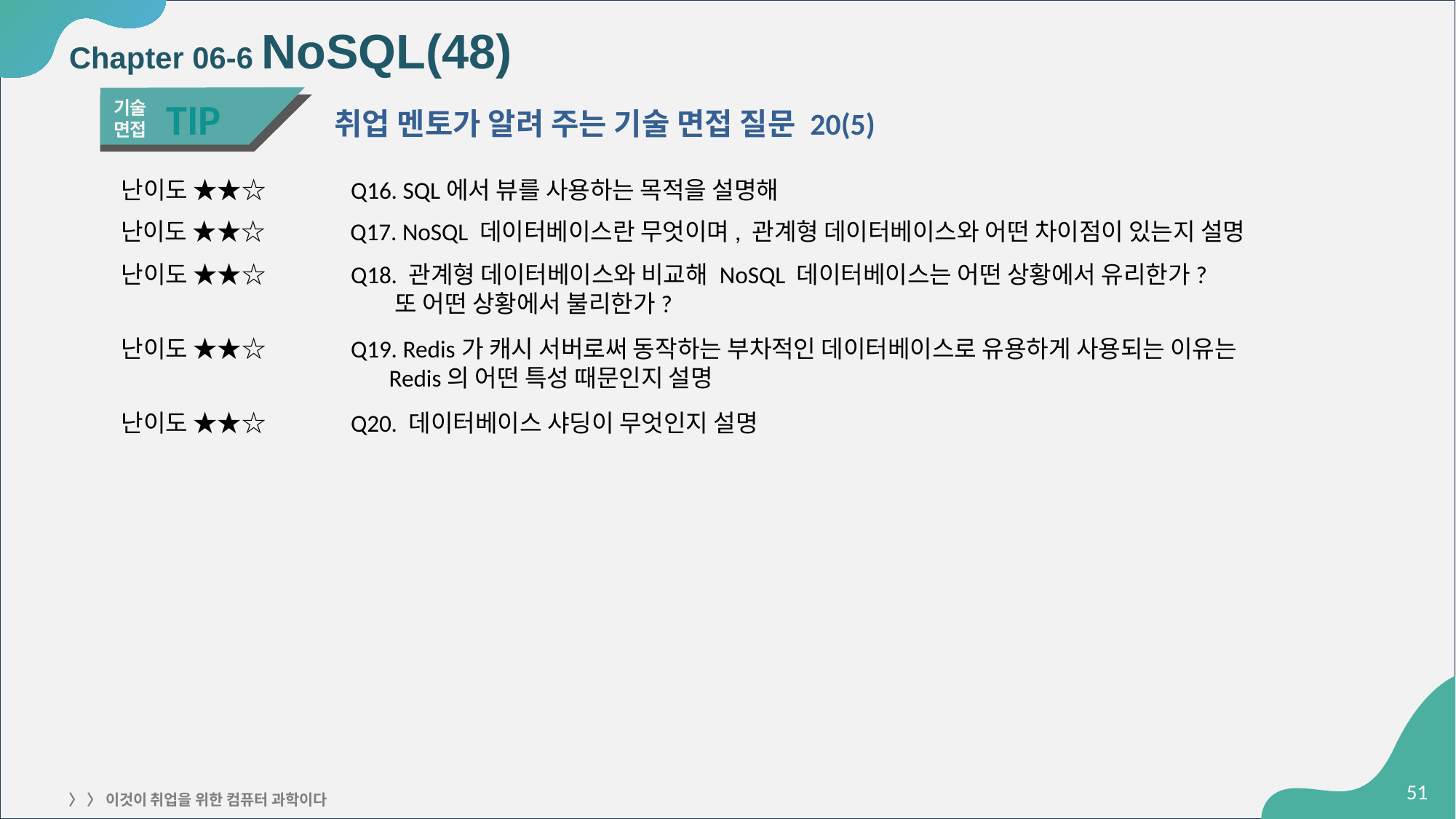

# Chapter 06-6 NoSQL(48)

TIP
기술
면접
취업 멘토가 알려 주는 기술 면접 질문 20(5)
난이도 ★★☆
Q16. SQL에서 뷰를 사용하는 목적을 설명해
난이도 ★★☆
Q17. NoSQL 데이터베이스란 무엇이며, 관계형 데이터베이스와 어떤 차이점이 있는지 설명
난이도 ★★☆
Q18. 관계형 데이터베이스와 비교해 NoSQL 데이터베이스는 어떤 상황에서 유리한가?
       또 어떤 상황에서 불리한가?
난이도 ★★☆
Q19. Redis가 캐시 서버로써 동작하는 부차적인 데이터베이스로 유용하게 사용되는 이유는
       Redis의 어떤 특성 때문인지 설명
난이도 ★★☆
Q20. 데이터베이스 샤딩이 무엇인지 설명
51
〉 〉 이것이 취업을 위한 컴퓨터 과학이다